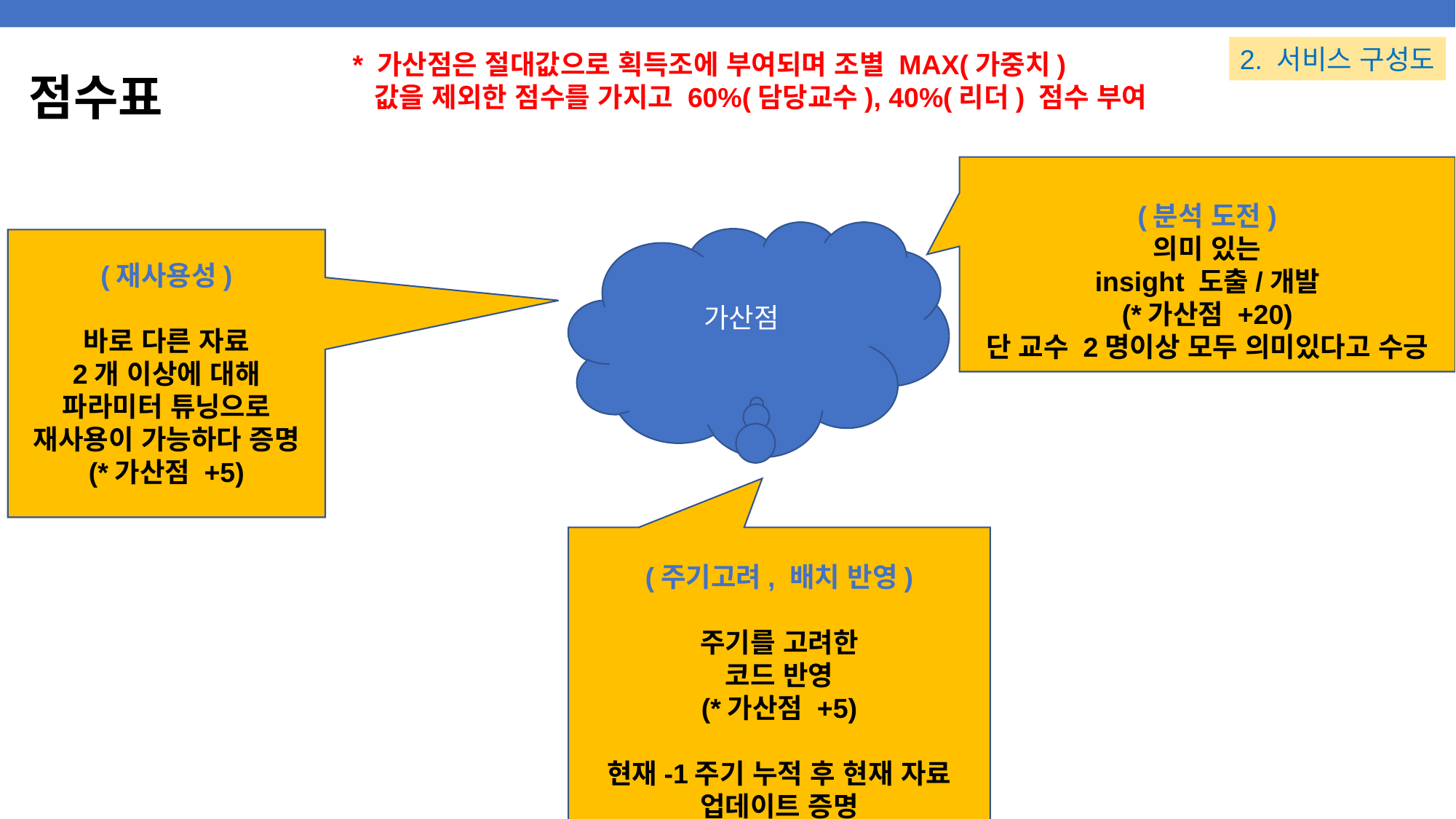

2. 서비스 구성도
* 가산점은 절대값으로 획득조에 부여되며 조별 MAX(가중치)
  값을 제외한 점수를 가지고 60%(담당교수), 40%(리더) 점수 부여
점수표

(분석 도전)
의미 있는
insight 도출/개발
(*가산점 +20)
단 교수 2명이상 모두 의미있다고 수긍
가산점

(재사용성)

바로 다른 자료
2개 이상에 대해
파라미터 튜닝으로
재사용이 가능하다 증명
(*가산점 +5)

(주기고려, 배치 반영)

주기를 고려한
코드 반영
(*가산점 +5)

현재-1주기 누적 후 현재 자료 업데이트 증명